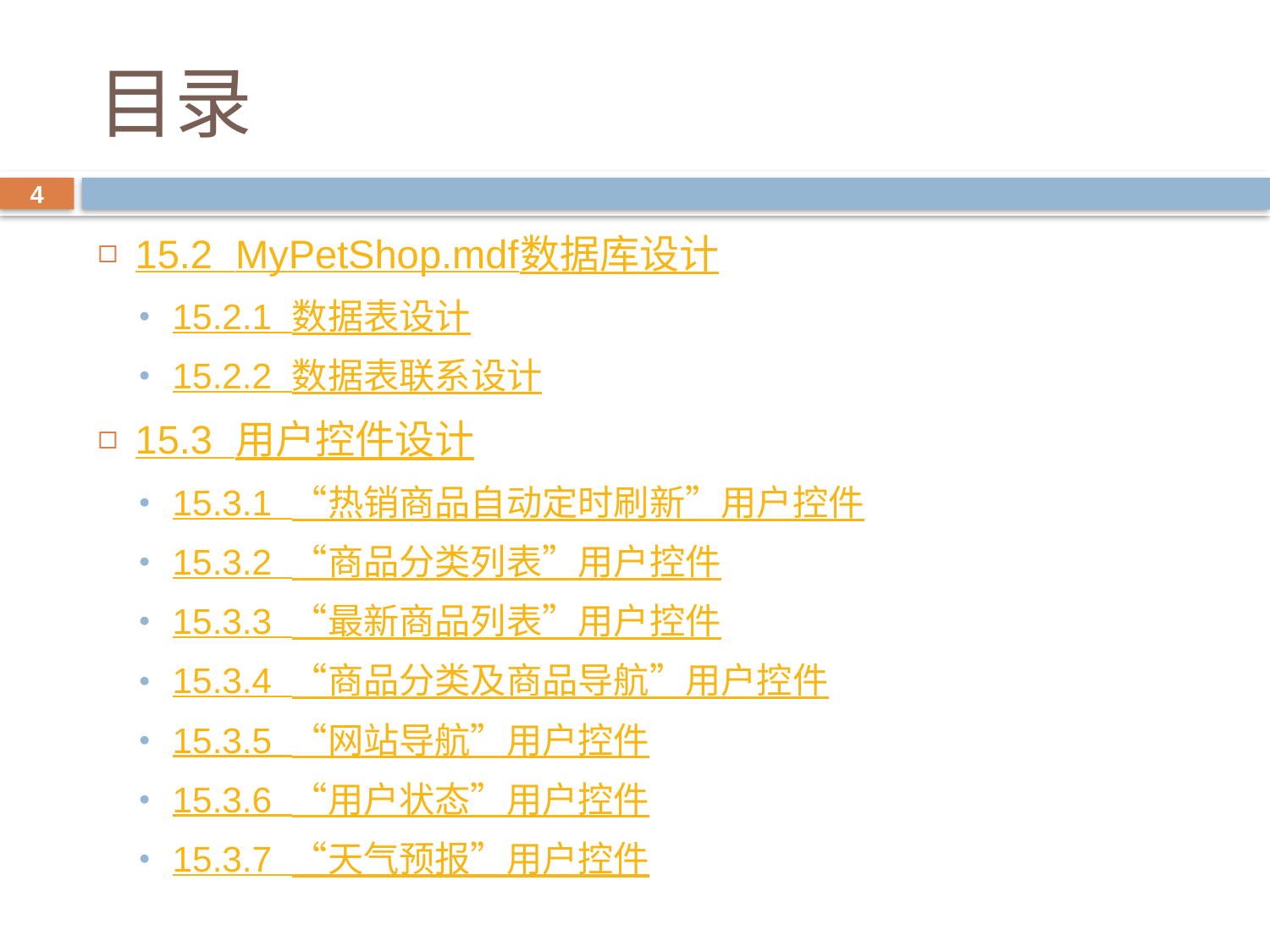

# 目录
4
15.2  MyPetShop.mdf数据库设计
15.2.1  数据表设计
15.2.2  数据表联系设计
15.3  用户控件设计
15.3.1  “热销商品自动定时刷新”用户控件
15.3.2  “商品分类列表”用户控件
15.3.3  “最新商品列表”用户控件
15.3.4  “商品分类及商品导航”用户控件
15.3.5  “网站导航”用户控件
15.3.6  “用户状态”用户控件
15.3.7  “天气预报”用户控件